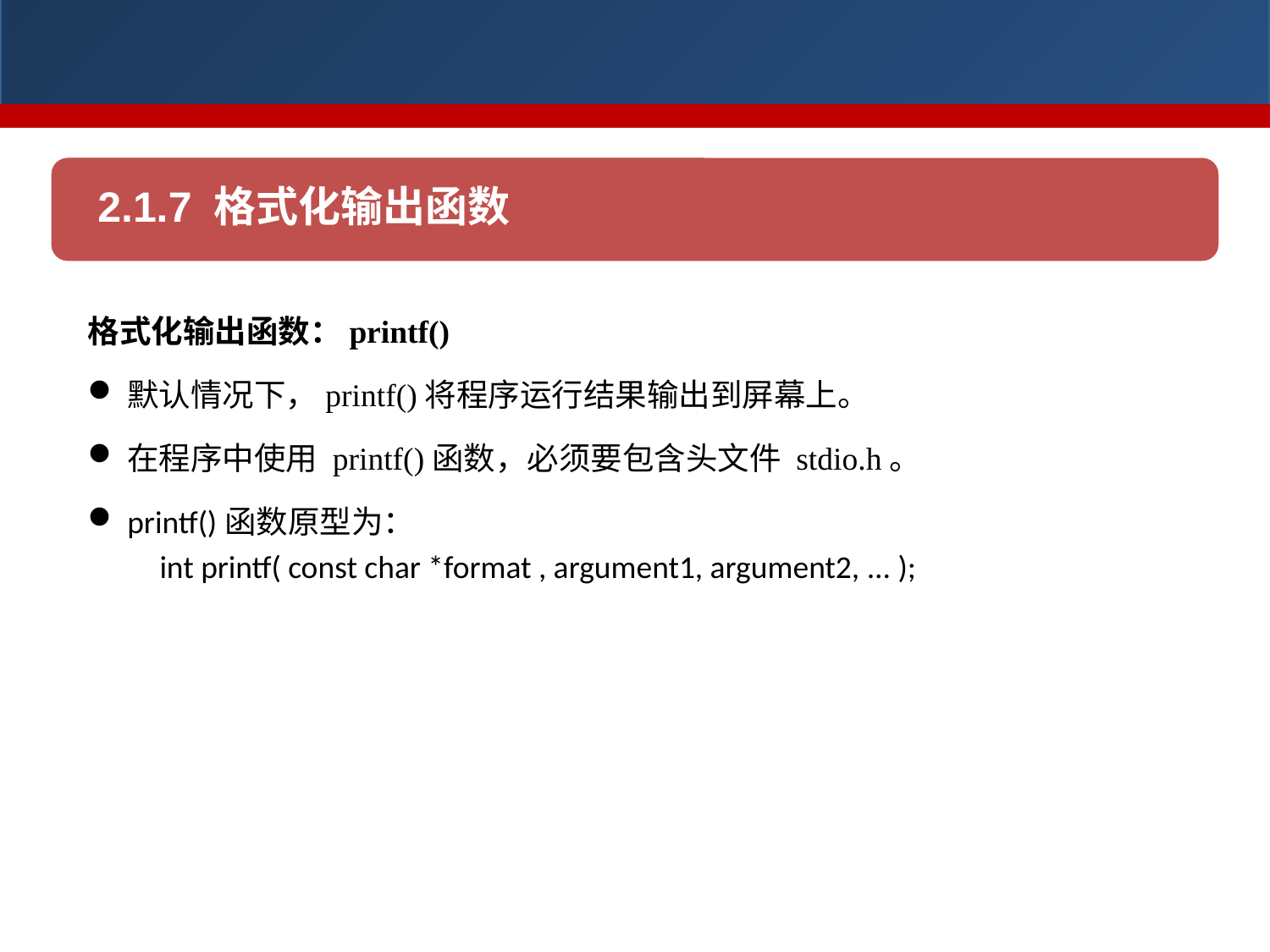

2.1.7 格式化输出函数
格式化输出函数：printf()
默认情况下，printf()将程序运行结果输出到屏幕上。
在程序中使用 printf()函数，必须要包含头文件 stdio.h。
printf()函数原型为：
          int printf( const char *format , argument1, argument2, ... );